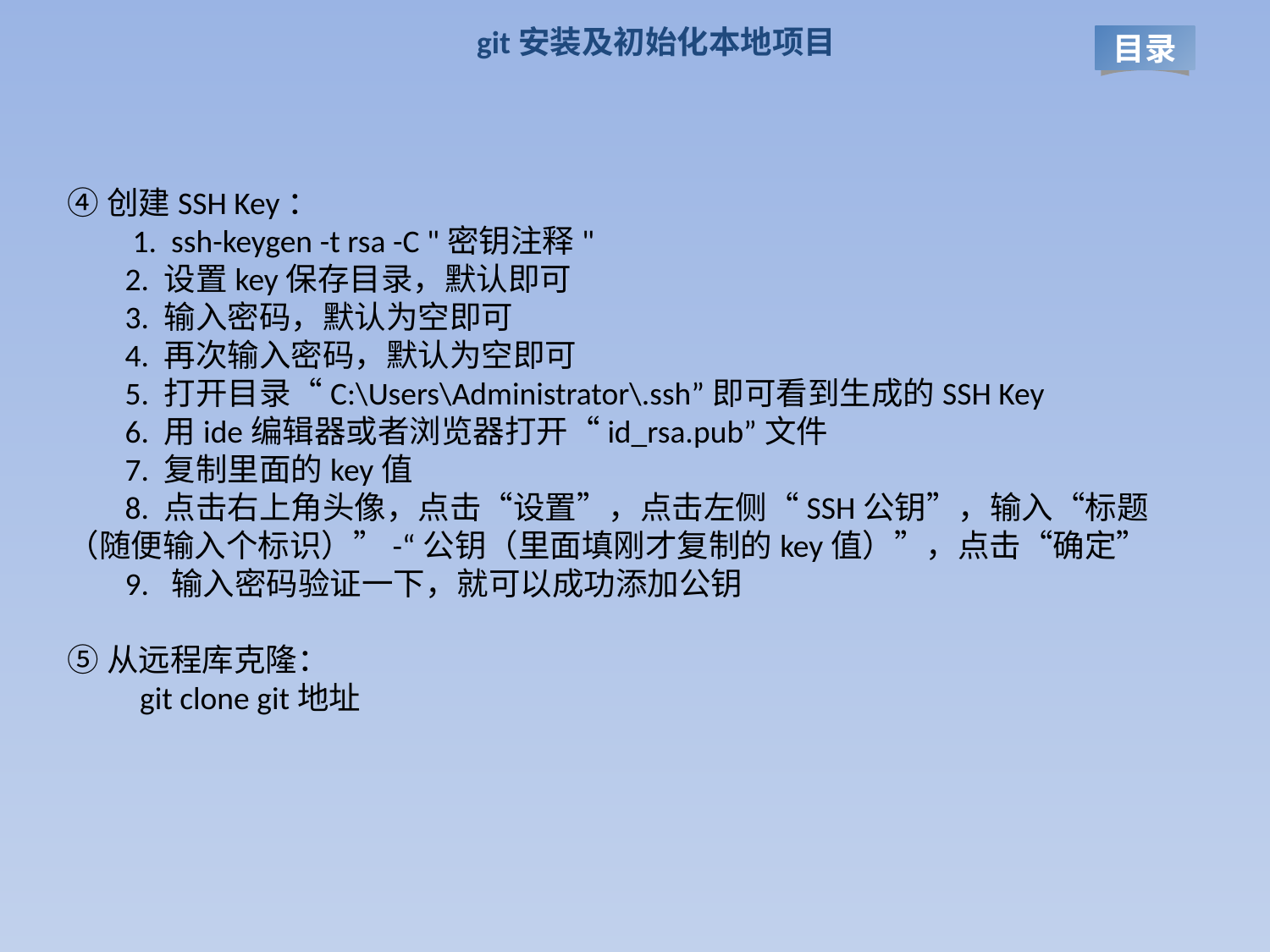

git安装及初始化本地项目
目录

④创建SSH Key：
        1.  ssh-keygen -t rsa -C "密钥注释"
        2. 设置key保存目录，默认即可
        3. 输入密码，默认为空即可
        4. 再次输入密码，默认为空即可
        5. 打开目录“C:\Users\Administrator\.ssh”即可看到生成的SSH Key
        6. 用ide编辑器或者浏览器打开“id_rsa.pub”文件
        7. 复制里面的key值
        8. 点击右上角头像，点击“设置”，点击左侧“SSH公钥”，输入“标题（随便输入个标识）”-“公钥（里面填刚才复制的key值）”，点击“确定”
        9.  输入密码验证一下，就可以成功添加公钥

⑤从远程库克隆：
         git clone git地址